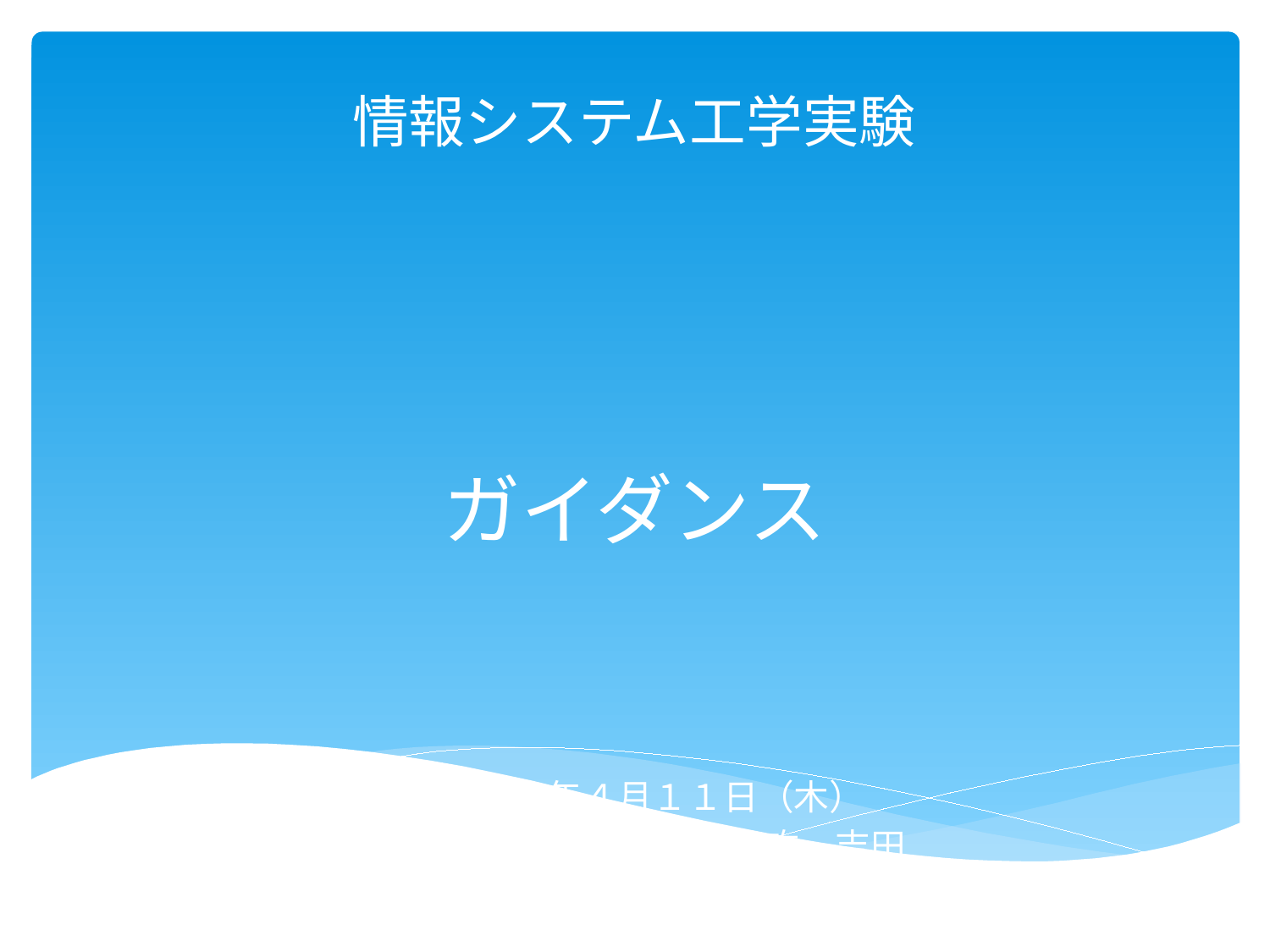

情報システム工学実験
# ガイダンス
平成３１年４月１１日（木）
情報・経営システム工学専攻　吉田